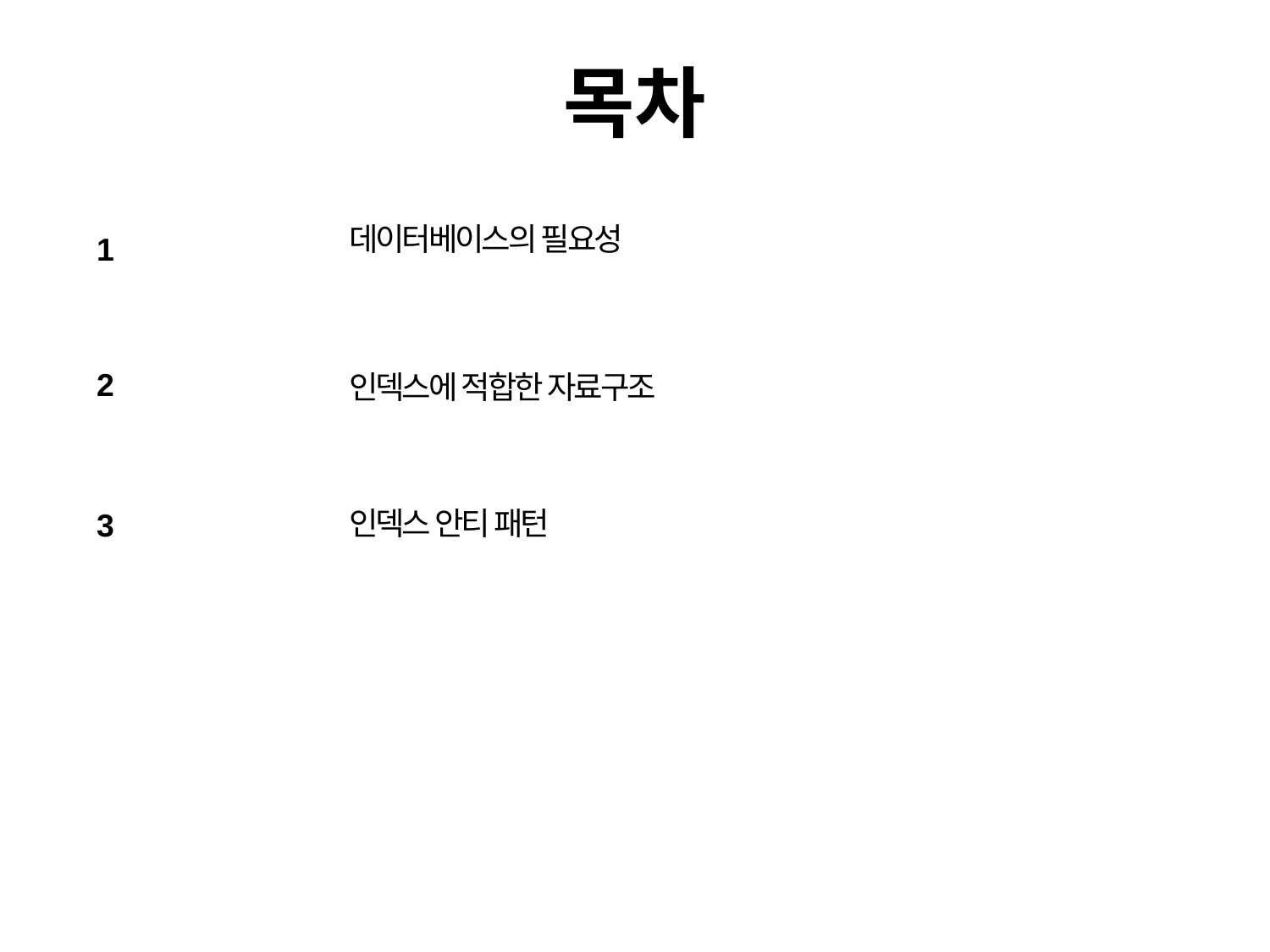

# 목차
데이터베이스의 필요성

1
2
인덱스에 적합한 자료구조

인덱스 안티 패턴

3